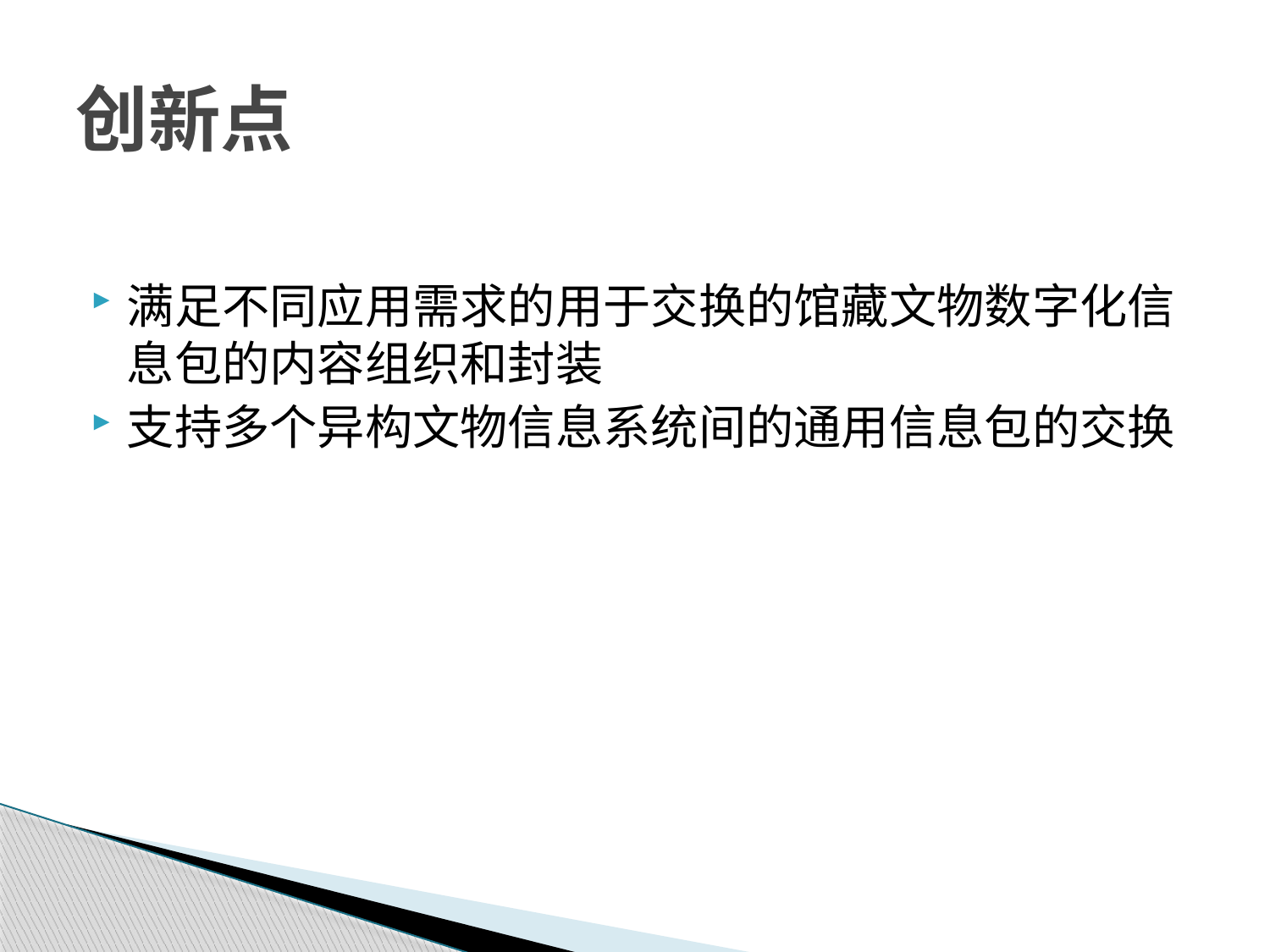

# 创新点

满足不同应用需求的用于交换的馆藏文物数字化信息包的内容组织和封装
支持多个异构文物信息系统间的通用信息包的交换